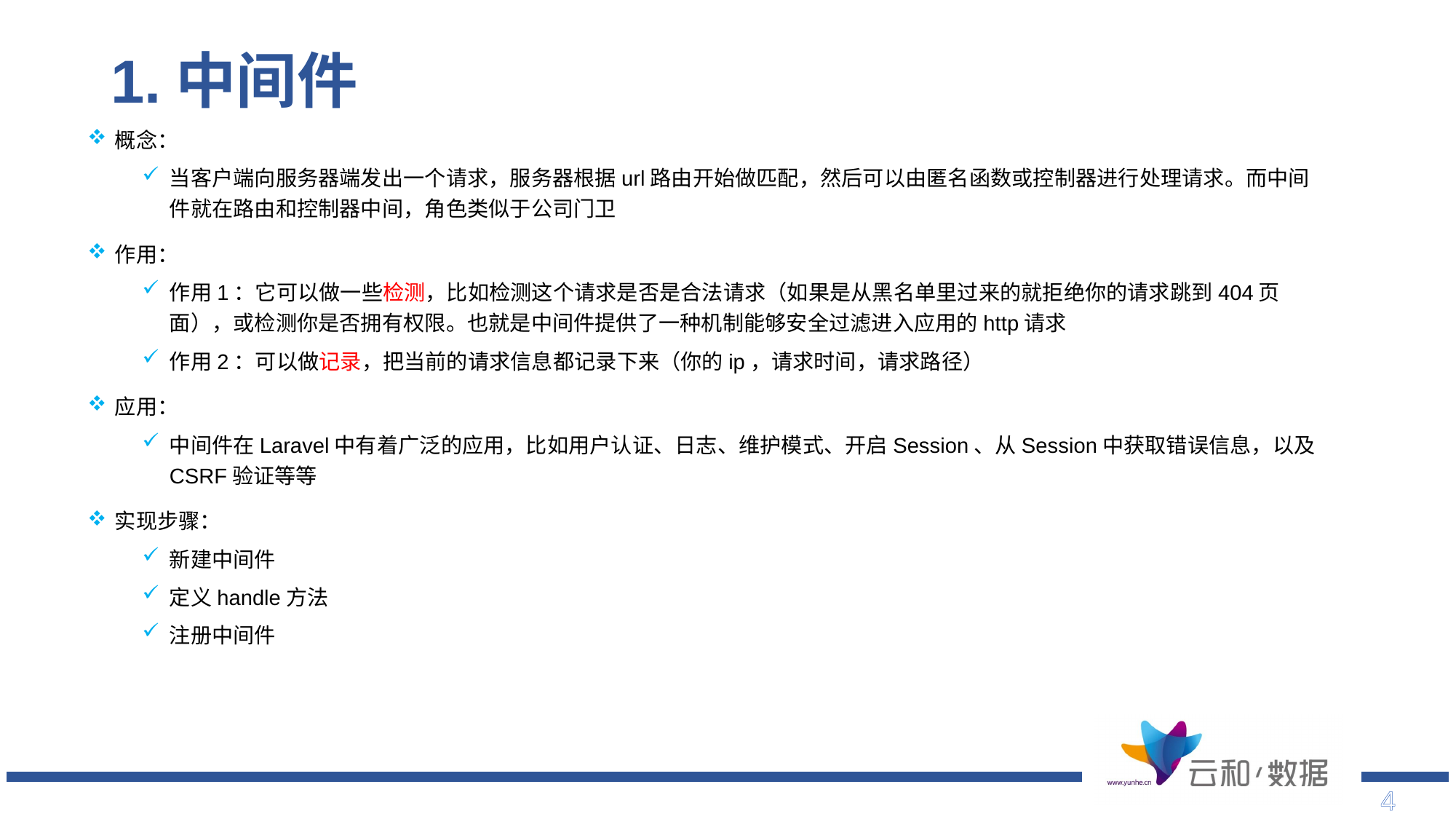

# 1.中间件
概念：
当客户端向服务器端发出一个请求，服务器根据url路由开始做匹配，然后可以由匿名函数或控制器进行处理请求。而中间件就在路由和控制器中间，角色类似于公司门卫
作用：
作用1：它可以做一些检测，比如检测这个请求是否是合法请求（如果是从黑名单里过来的就拒绝你的请求跳到404页面），或检测你是否拥有权限。也就是中间件提供了一种机制能够安全过滤进入应用的http请求
作用2：可以做记录，把当前的请求信息都记录下来（你的ip，请求时间，请求路径）
应用：
中间件在Laravel中有着广泛的应用，比如用户认证、日志、维护模式、开启Session、从Session中获取错误信息，以及CSRF验证等等
实现步骤：
新建中间件
定义handle方法
注册中间件